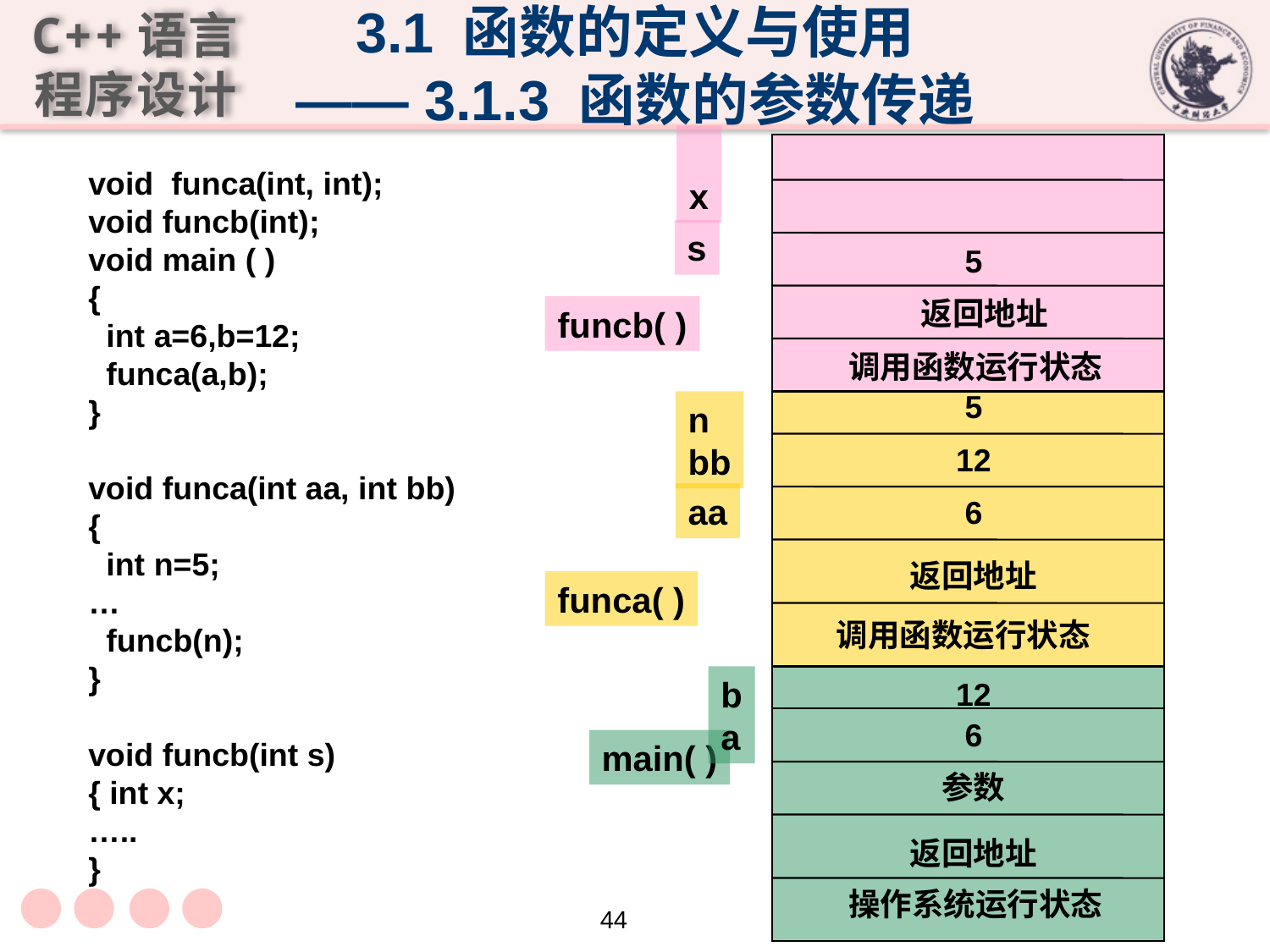

3.1 函数的定义与使用
—— 3.1.3 函数的参数传递

x

s

5

返回地址
funcb( )

调用函数运行状态
void  funca(int, int);
void funcb(int);
void main ( )
{
  int a=6,b=12;
  funca(a,b);
}

void funca(int aa, int bb)
{
  int n=5;
…
  funcb(n);
}

void funcb(int s)
{ int x;
…..
}
5
n
bb

12
aa

6

返回地址
funca( )

调用函数运行状态
b
a

12

6
main( )

参数

返回地址

操作系统运行状态
44